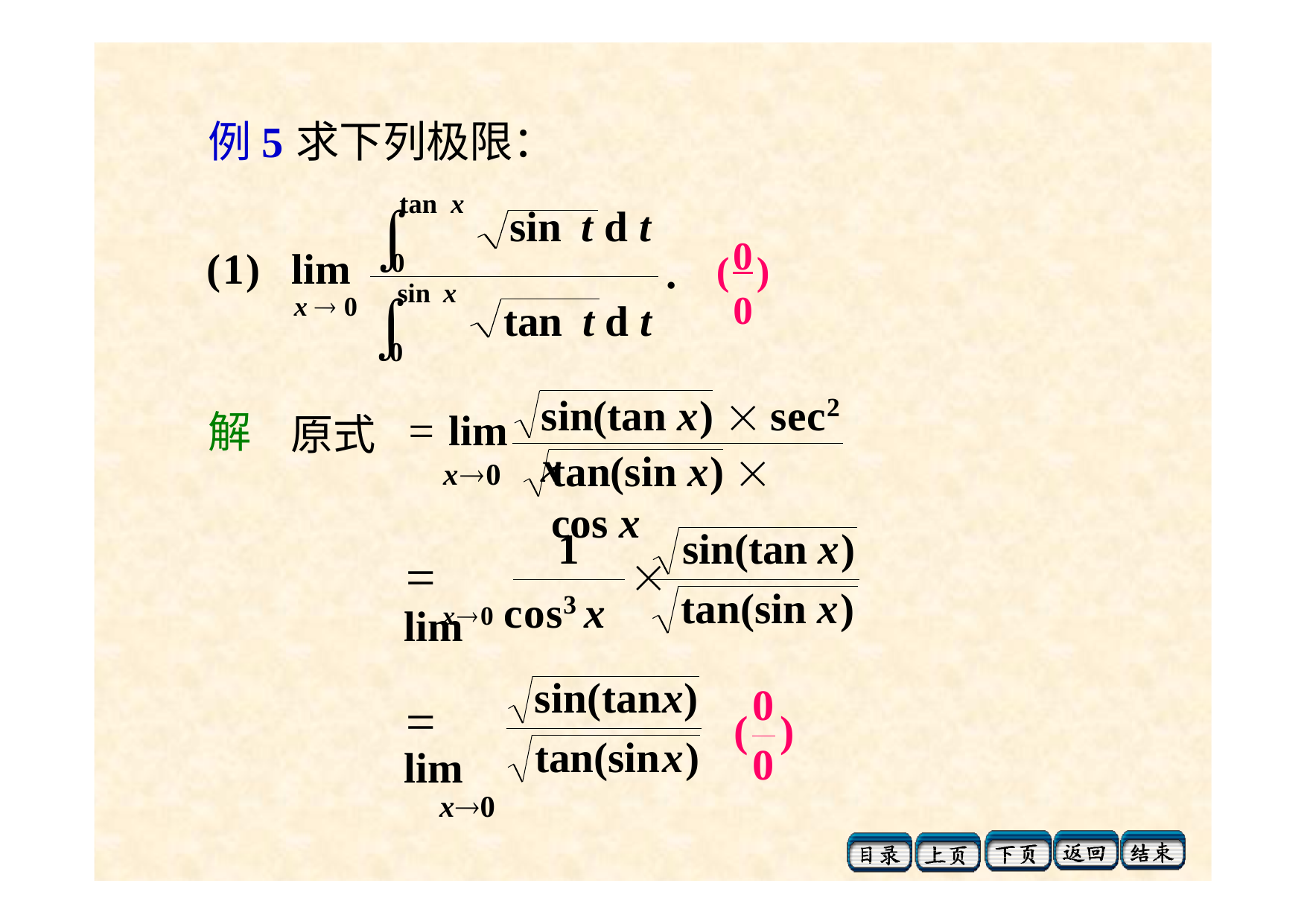

例5	求下列极限：
tan x
# ∫
sin	t d t
.

0

0
(1)	lim
x → 0
(	)
0
sin x

∫
tan	t d t

0
sin(tan x) × sec2 x

解
原式
= lim
x→0

tan(sin x) × cos x

1	sin(tan x)

= lim
×

tan(sin x)

x→0 cos3 x

sin(tanx)
0

= lim
x→0
(	)

tan(sinx)

0